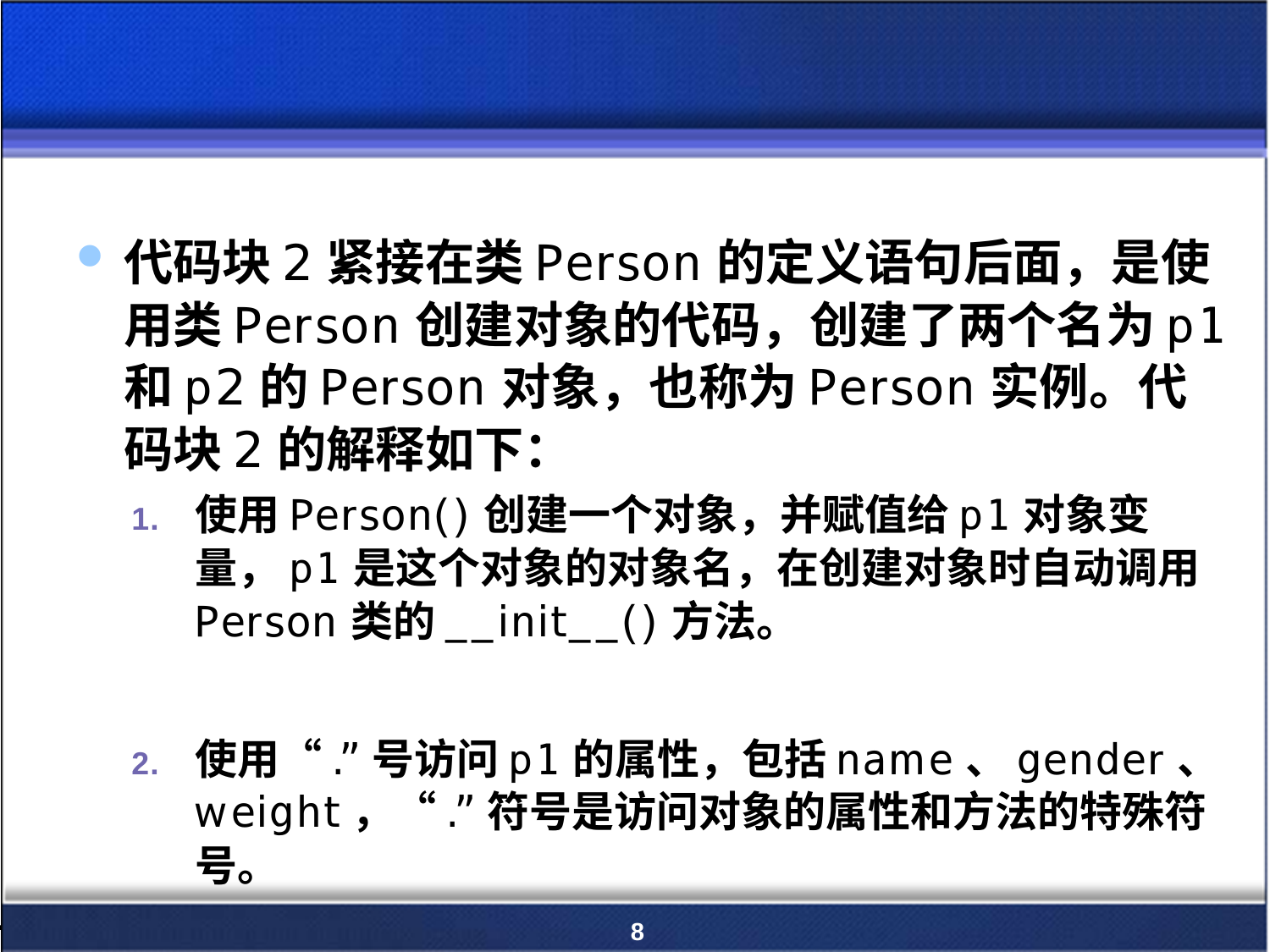

#
代码块2紧接在类Person的定义语句后面，是使用类Person创建对象的代码，创建了两个名为p1和p2的Person对象，也称为Person实例。代码块2的解释如下：
使用Person()创建一个对象，并赋值给p1对象变量，p1是这个对象的对象名，在创建对象时自动调用Person类的__init__()方法。

使用“.”号访问p1的属性，包括name、gender、weight，“.”符号是访问对象的属性和方法的特殊符号。

8